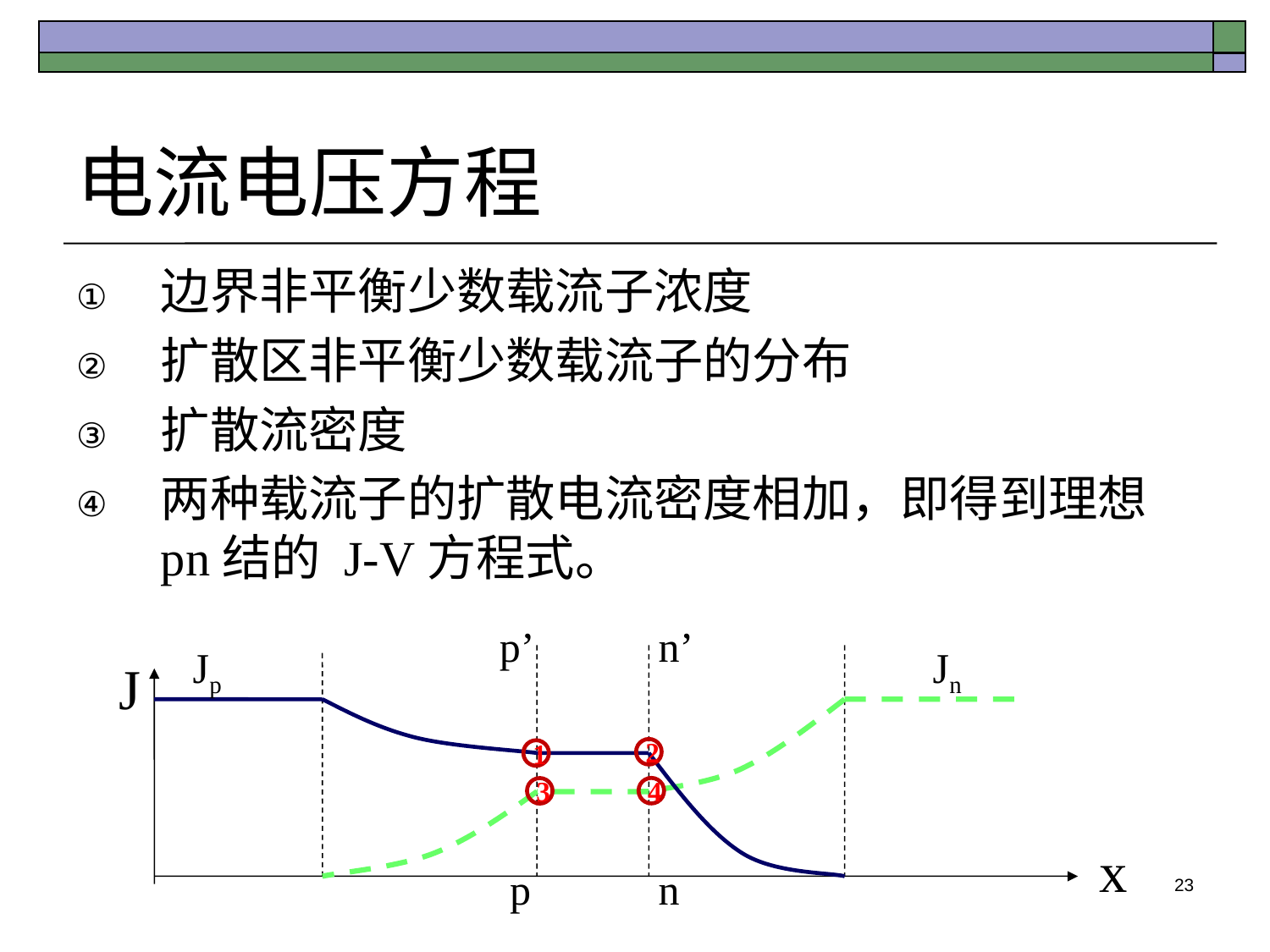

# 电流电压方程
边界非平衡少数载流子浓度
扩散区非平衡少数载流子的分布
扩散流密度
两种载流子的扩散电流密度相加，即得到理想pn结的 J-V方程式。
p’
n’
Jp
Jn

J

x
p
n

2
1
4
3
23